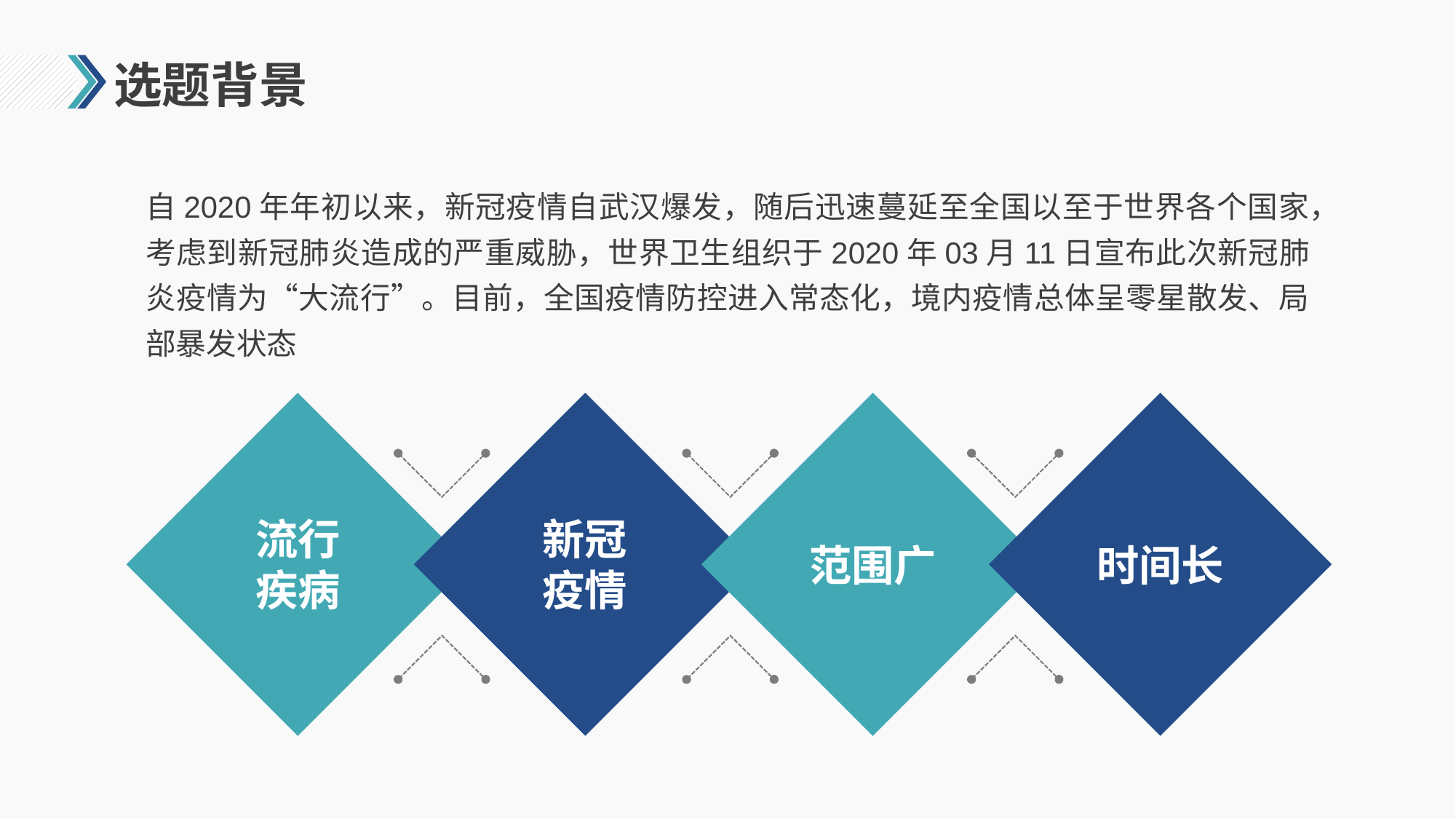

# 选题背景
自2020年年初以来，新冠疫情自武汉爆发，随后迅速蔓延至全国以至于世界各个国家，考虑到新冠肺炎造成的严重威胁，世界卫生组织于2020年03月11日宣布此次新冠肺 炎疫情为“大流行”。目前，全国疫情防控进入常态化，境内疫情总体呈零星散发、局部暴发状态

流行疾病
新冠疫情
范围广
时间长